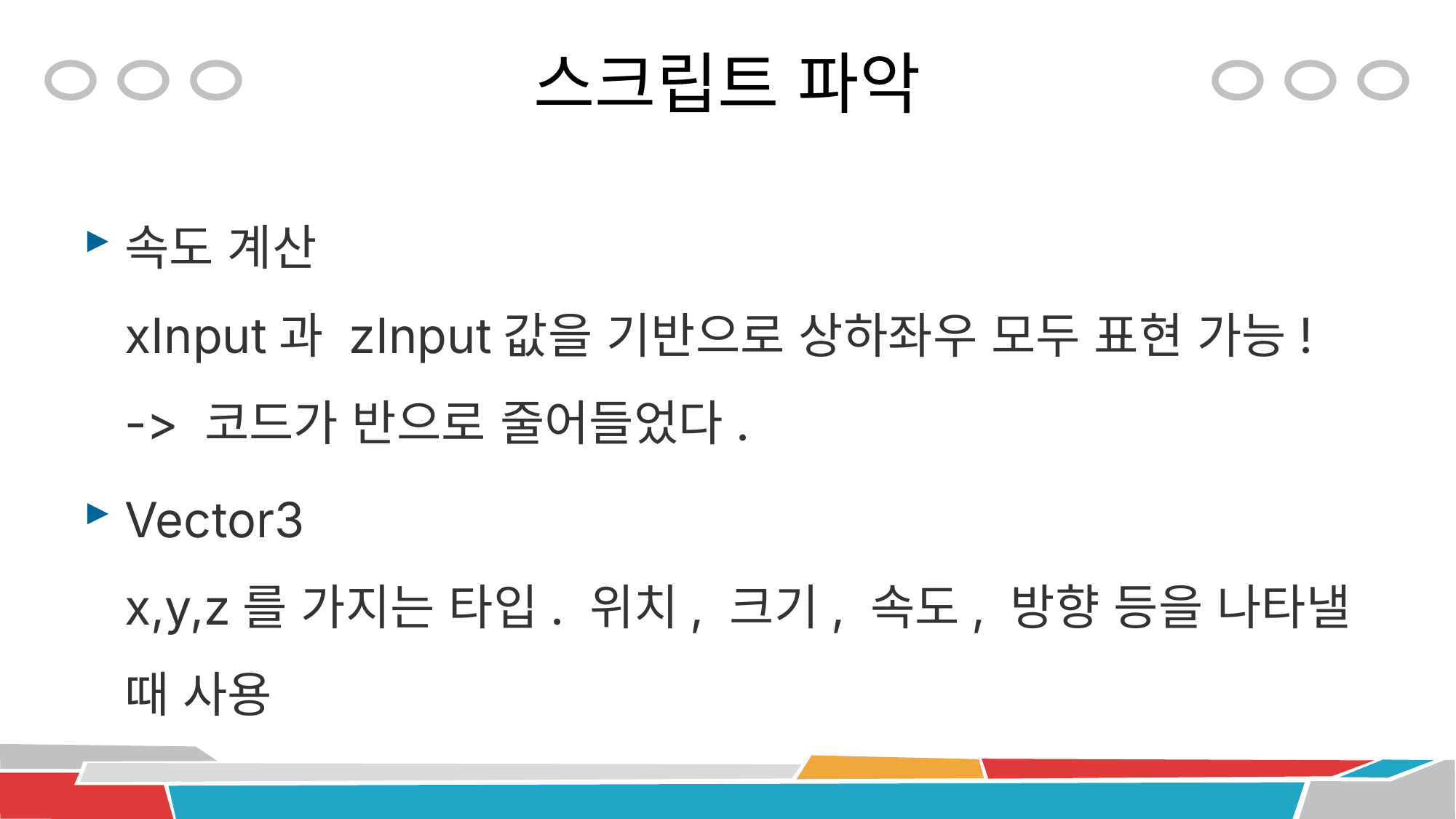

# 스크립트 파악
속도 계산
xInput과 zInput값을 기반으로 상하좌우 모두 표현 가능!
-> 코드가 반으로 줄어들었다.
Vector3
x,y,z를 가지는 타입. 위치, 크기, 속도, 방향 등을 나타낼 때 사용